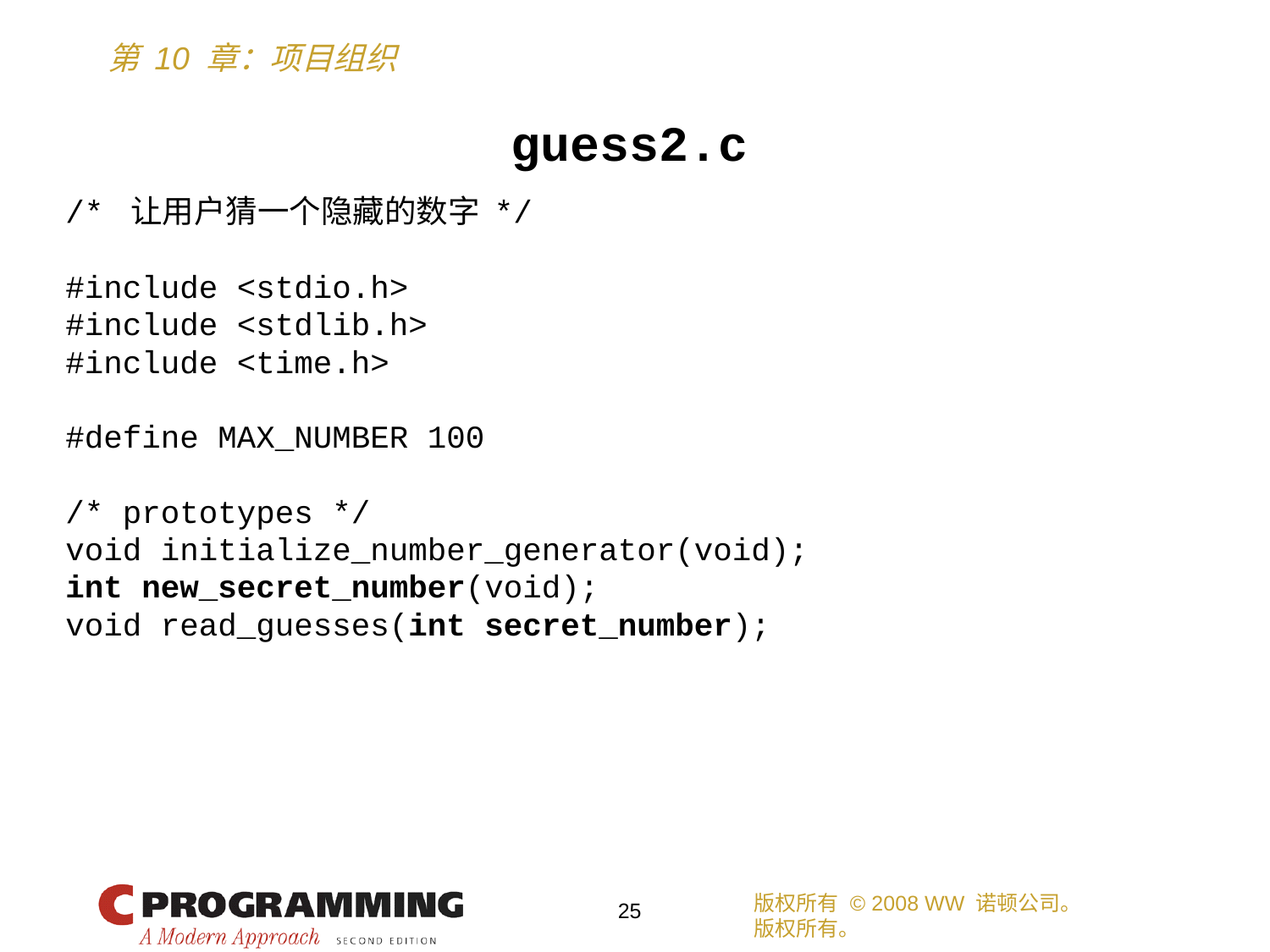

guess2.c

/* 让用户猜一个隐藏的数字 */

#include <stdio.h>
#include <stdlib.h>
#include <time.h>

#define MAX_NUMBER 100

/* prototypes */
void initialize_number_generator(void);
int new_secret_number(void);
void read_guesses(int secret_number);
版权所有 © 2008 WW 诺顿公司。
版权所有。
25